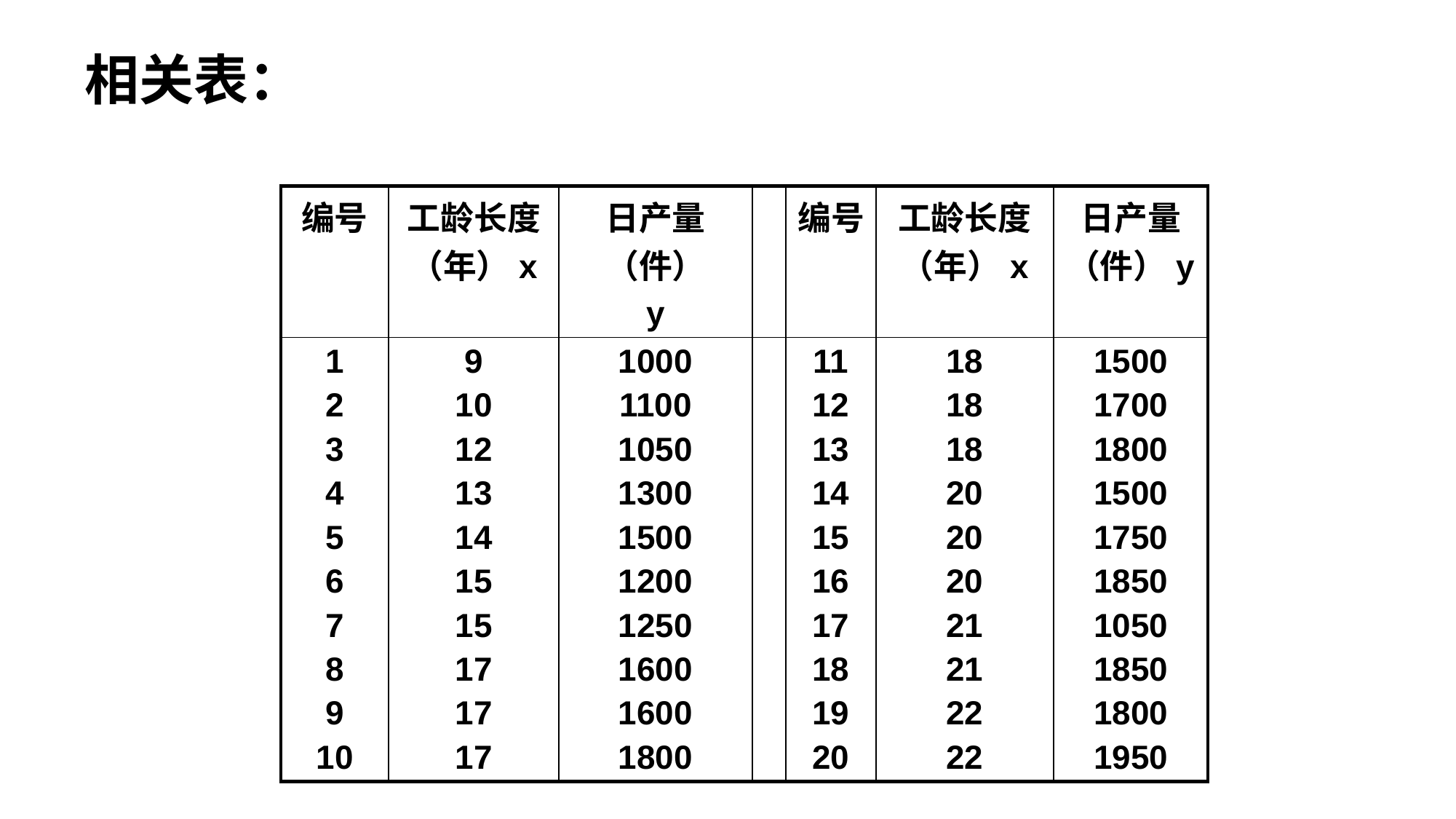

# 相关表：
| 编号 | 工龄长度（年）x | 日产量（件） y |  | 编号 | 工龄长度（年）x | 日产量（件）y |
| --- | --- | --- | --- | --- | --- | --- |
| 1 2 3 4 5 6 7 8 9 10 | 9 10 12 13 14 15 15 17 17 17 | 1000 1100 1050 1300 1500 1200 1250 1600 1600 1800 |  | 11 12 13 14 15 16 17 18 19 20 | 18 18 18 20 20 20 21 21 22 22 | 1500 1700 1800 1500 1750 1850 1050 1850 1800 1950 |